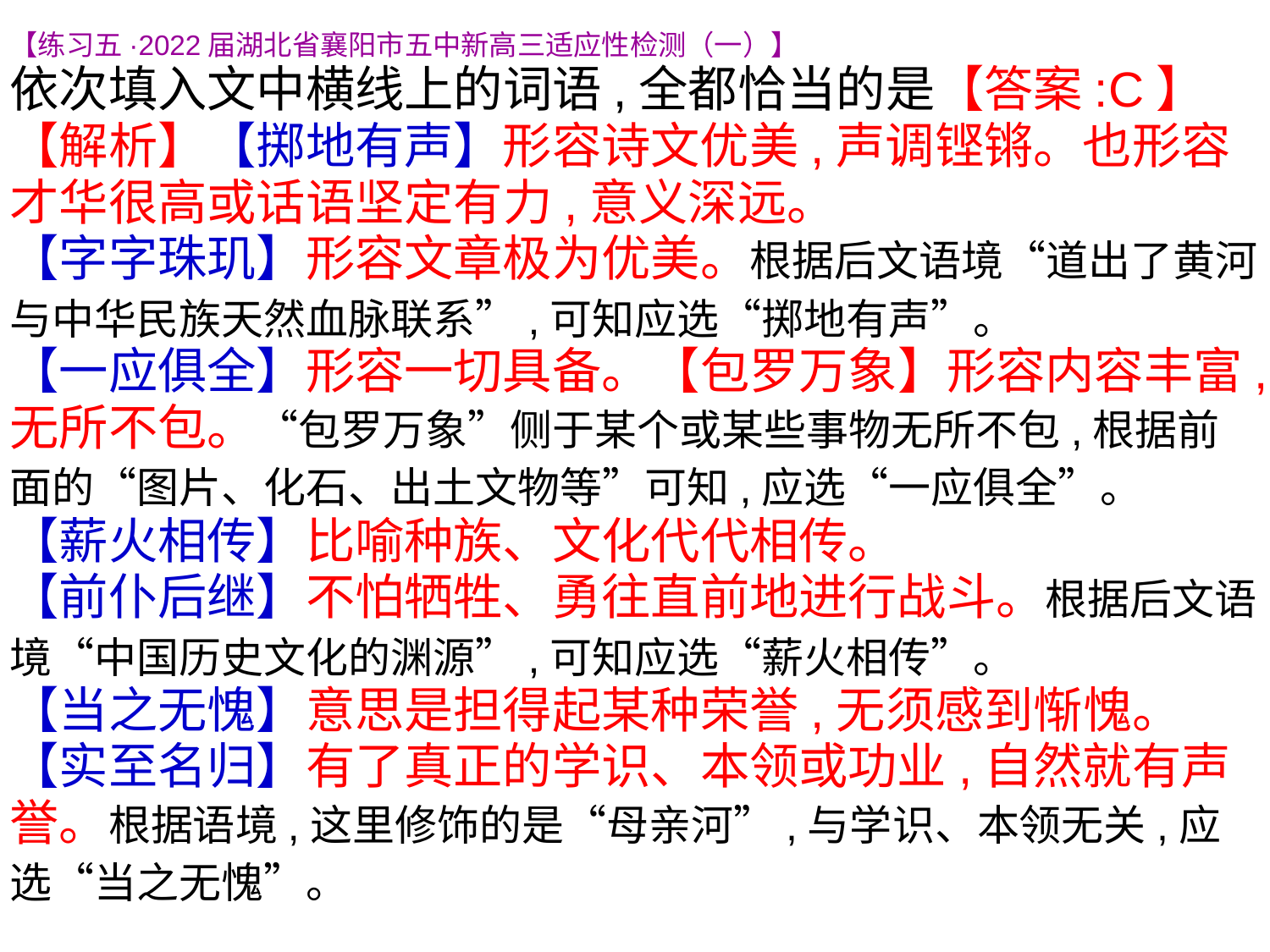

【练习五·2022届湖北省襄阳市五中新高三适应性检测（一）】
依次填入文中横线上的词语,全都恰当的是【答案:C】【解析】【掷地有声】形容诗文优美,声调铿锵。也形容才华很高或话语坚定有力,意义深远。
【字字珠玑】形容文章极为优美。根据后文语境“道出了黄河与中华民族天然血脉联系”,可知应选“掷地有声”。
【一应俱全】形容一切具备。【包罗万象】形容内容丰富,无所不包。“包罗万象”侧于某个或某些事物无所不包,根据前面的“图片、化石、出土文物等”可知,应选“一应俱全”。
【薪火相传】比喻种族、文化代代相传。
【前仆后继】不怕牺牲、勇往直前地进行战斗。根据后文语境“中国历史文化的渊源”,可知应选“薪火相传”。
【当之无愧】意思是担得起某种荣誉,无须感到惭愧。
【实至名归】有了真正的学识、本领或功业,自然就有声誉。根据语境,这里修饰的是“母亲河”,与学识、本领无关,应选“当之无愧”。